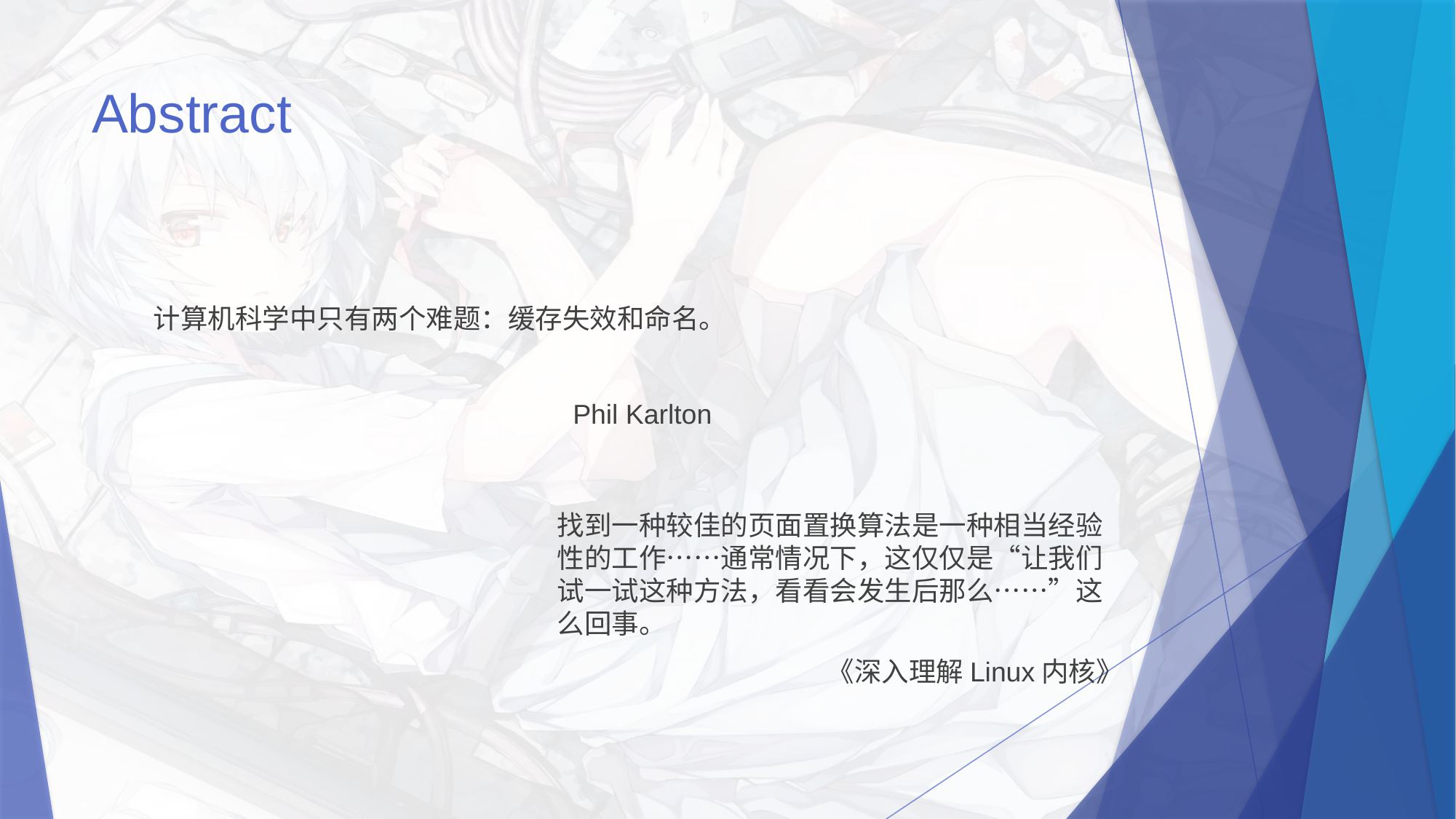

# Abstract
计算机科学中只有两个难题：缓存失效和命名。

Phil Karlton
找到一种较佳的页面置换算法是一种相当经验性的工作……通常情况下，这仅仅是“让我们试一试这种方法，看看会发生后那么……”这么回事。
《深入理解Linux内核》